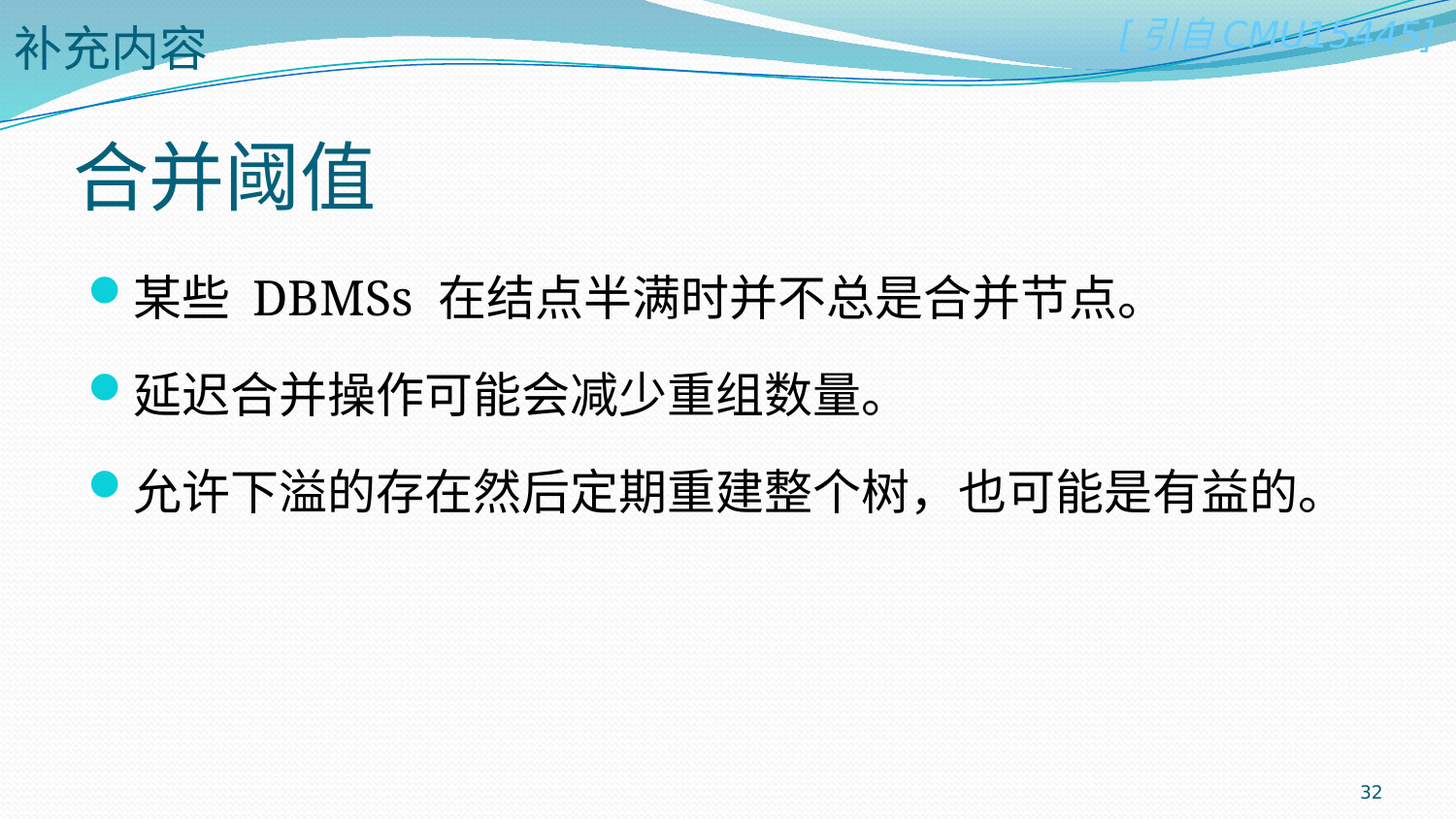

补充内容
# 合并阈值
某些 DBMSs 在结点半满时并不总是合并节点。
延迟合并操作可能会减少重组数量。
允许下溢的存在然后定期重建整个树，也可能是有益的。
32